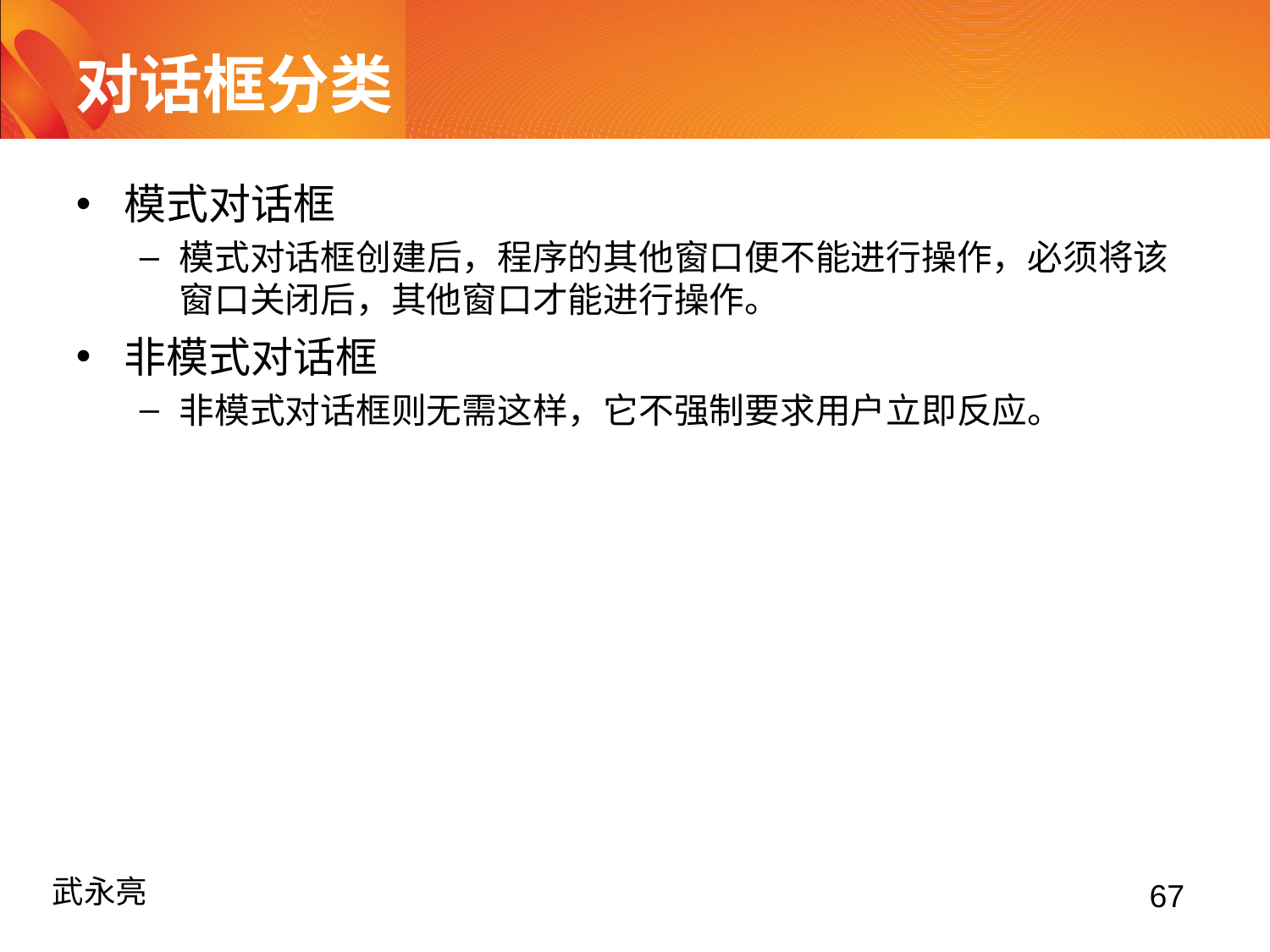

# 对话框分类
模式对话框
模式对话框创建后，程序的其他窗口便不能进行操作，必须将该窗口关闭后，其他窗口才能进行操作。
非模式对话框
非模式对话框则无需这样，它不强制要求用户立即反应。